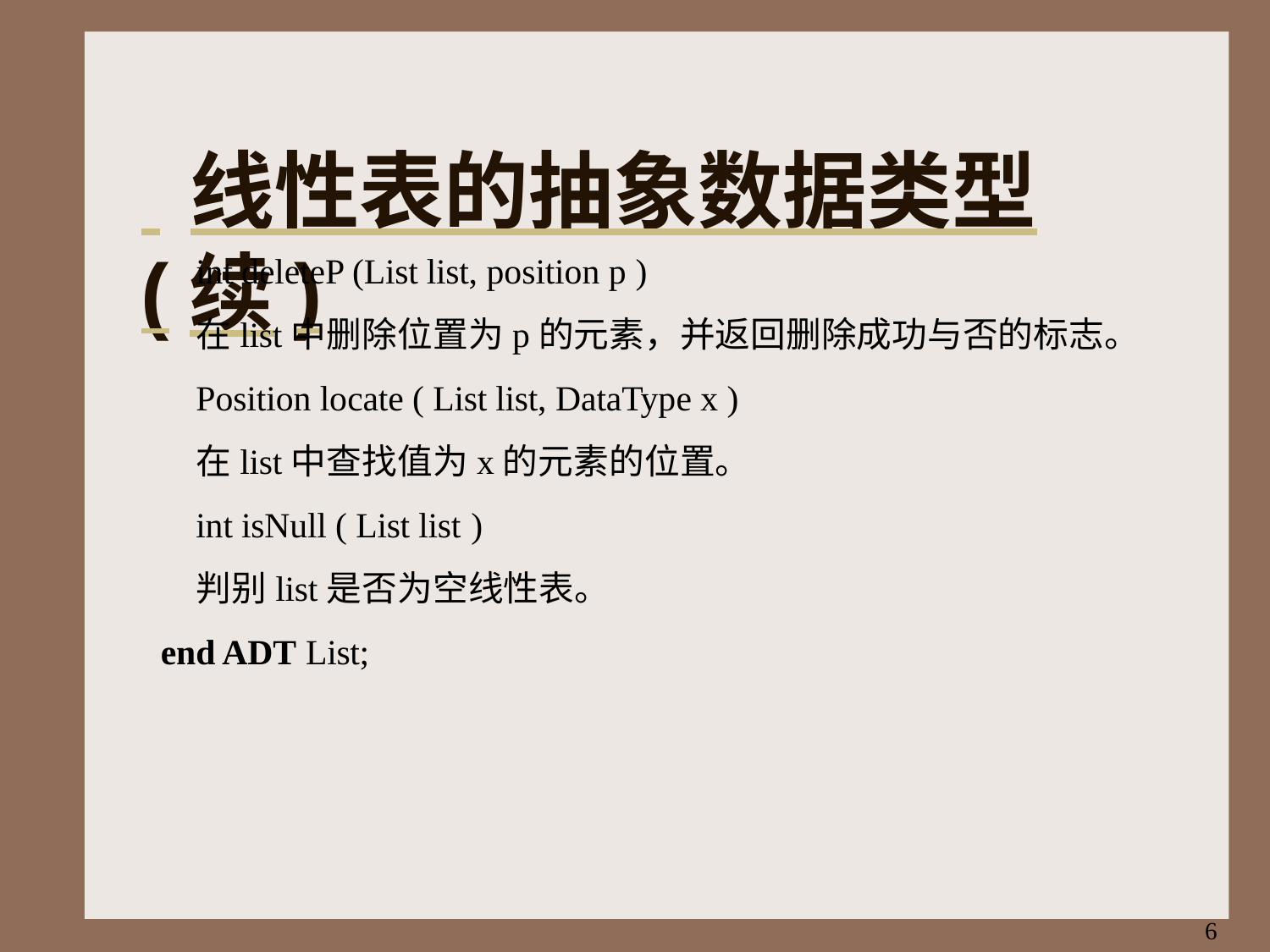

# 线性表的抽象数据类型(续)
int deleteP (List list, position p )
在list中删除位置为p的元素，并返回删除成功与否的标志。
Position locate ( List list, DataType x )  在list中查找值为x的元素的位置。 int isNull ( List list )
判别list是否为空线性表。
end ADT List;
6